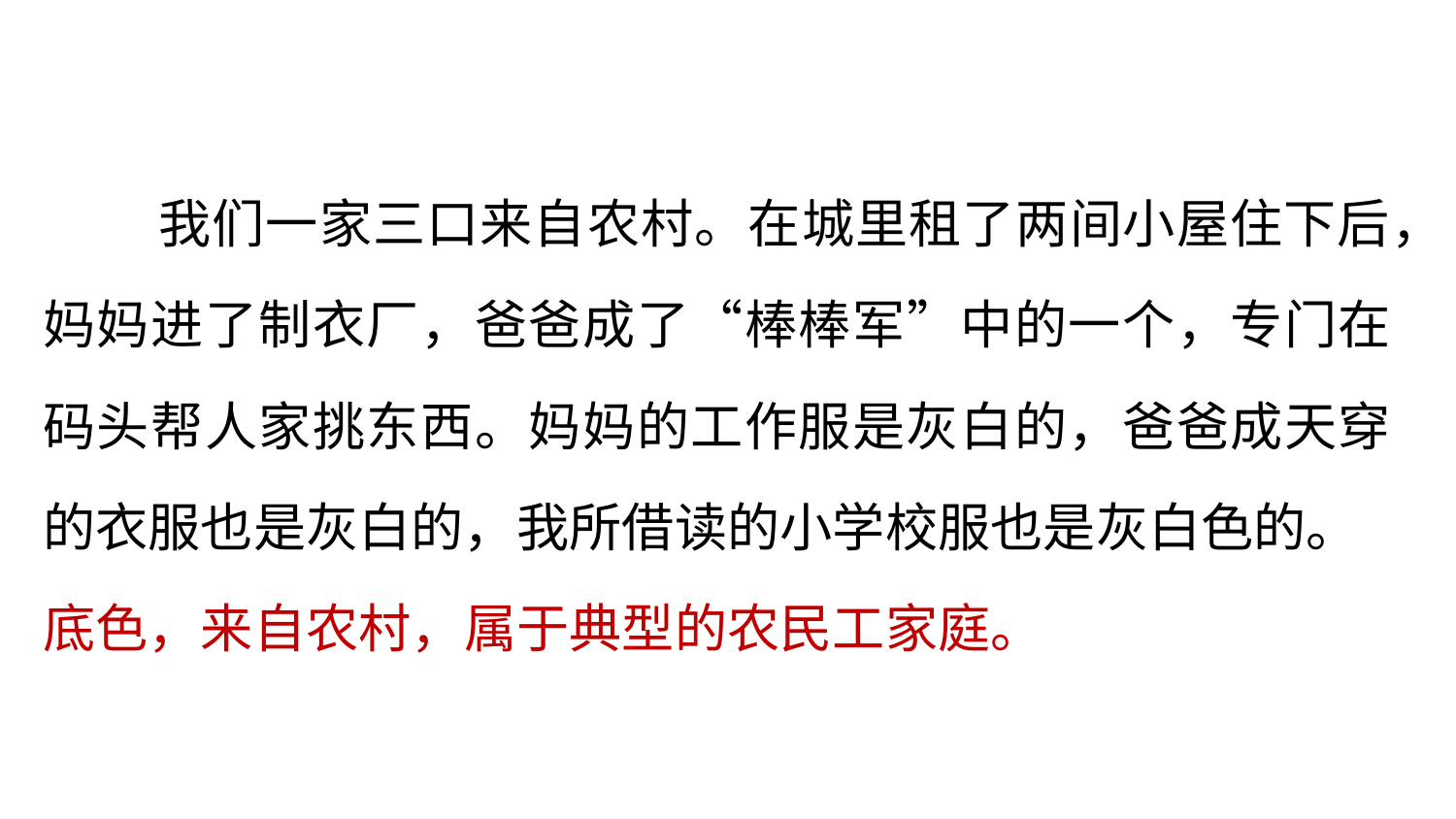

我们一家三口来自农村。在城里租了两间小屋住下后，妈妈进了制衣厂，爸爸成了“棒棒军”中的一个，专门在码头帮人家挑东西。妈妈的工作服是灰白的，爸爸成天穿的衣服也是灰白的，我所借读的小学校服也是灰白色的。
底色，来自农村，属于典型的农民工家庭。